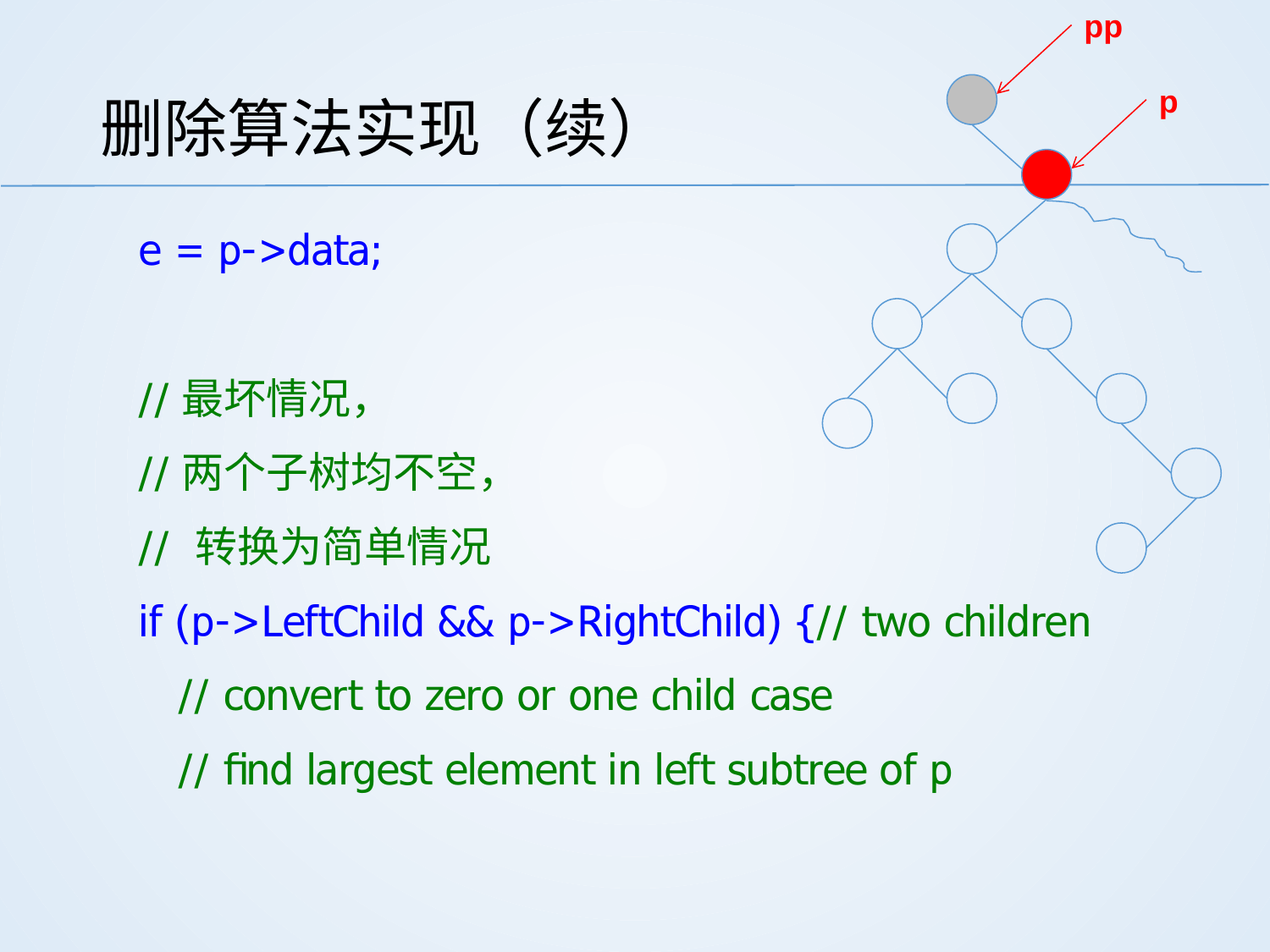

pp
# 删除算法实现（续）

p

   e = p->data;

   //最坏情况，
   //两个子树均不空，
   // 转换为简单情况
   if (p->LeftChild && p->RightChild) {// two children
      // convert to zero or one child case
      // find largest element in left subtree of p

31